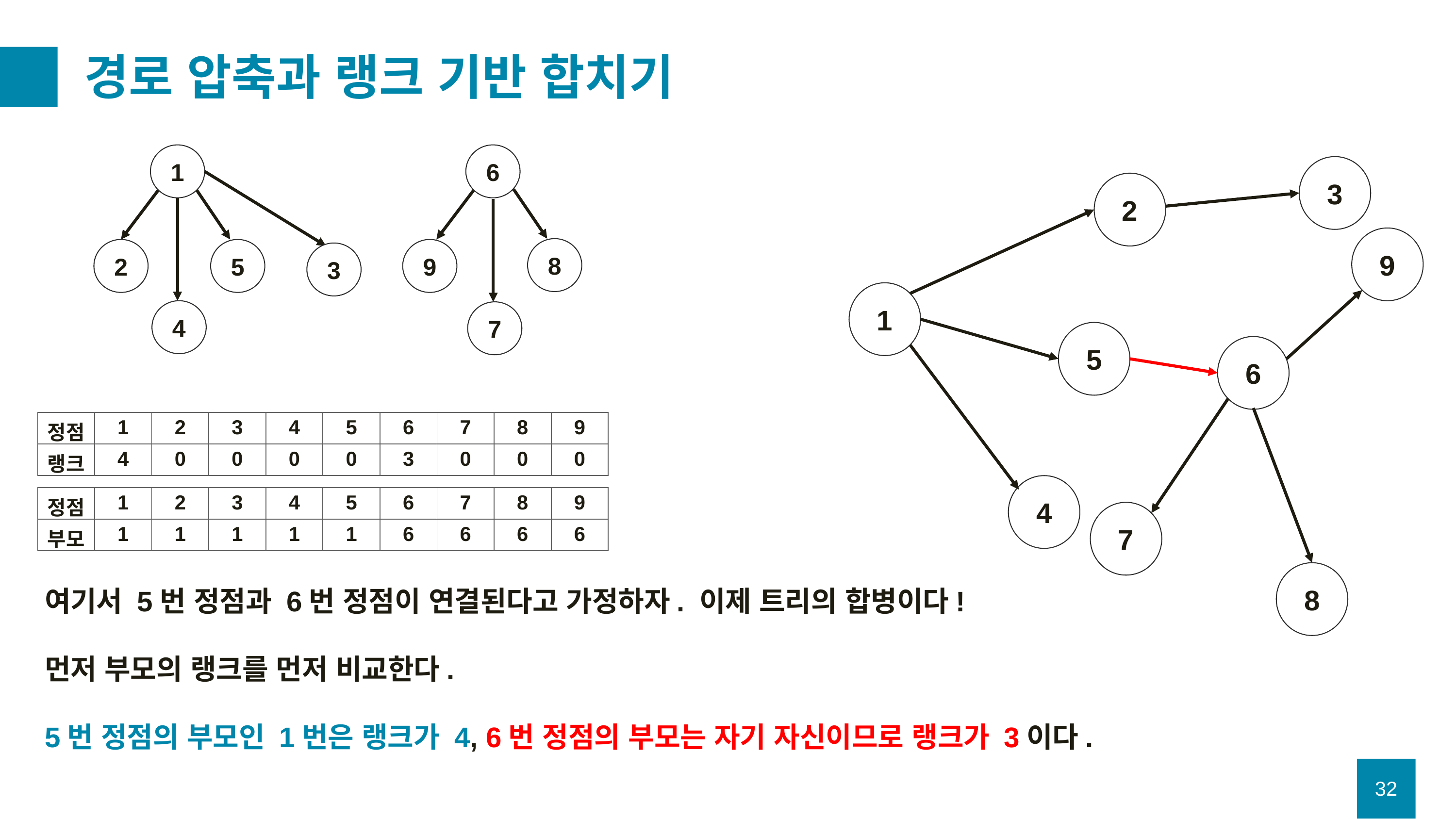

# 경로 압축과 랭크 기반 합치기
1
6
3
2
9
8
9
2
5
3
1
4
7
5
6
| 정점 | 1 | 2 | 3 | 4 | 5 | 6 | 7 | 8 | 9 |
| --- | --- | --- | --- | --- | --- | --- | --- | --- | --- |
| 랭크 | 4 | 0 | 0 | 0 | 0 | 3 | 0 | 0 | 0 |
4
| 정점 | 1 | 2 | 3 | 4 | 5 | 6 | 7 | 8 | 9 |
| --- | --- | --- | --- | --- | --- | --- | --- | --- | --- |
| 부모 | 1 | 1 | 1 | 1 | 1 | 6 | 6 | 6 | 6 |
7
8
여기서 5번 정점과 6번 정점이 연결된다고 가정하자. 이제 트리의 합병이다!

먼저 부모의 랭크를 먼저 비교한다.

5번 정점의 부모인 1번은 랭크가 4, 6번 정점의 부모는 자기 자신이므로 랭크가 3이다.
32